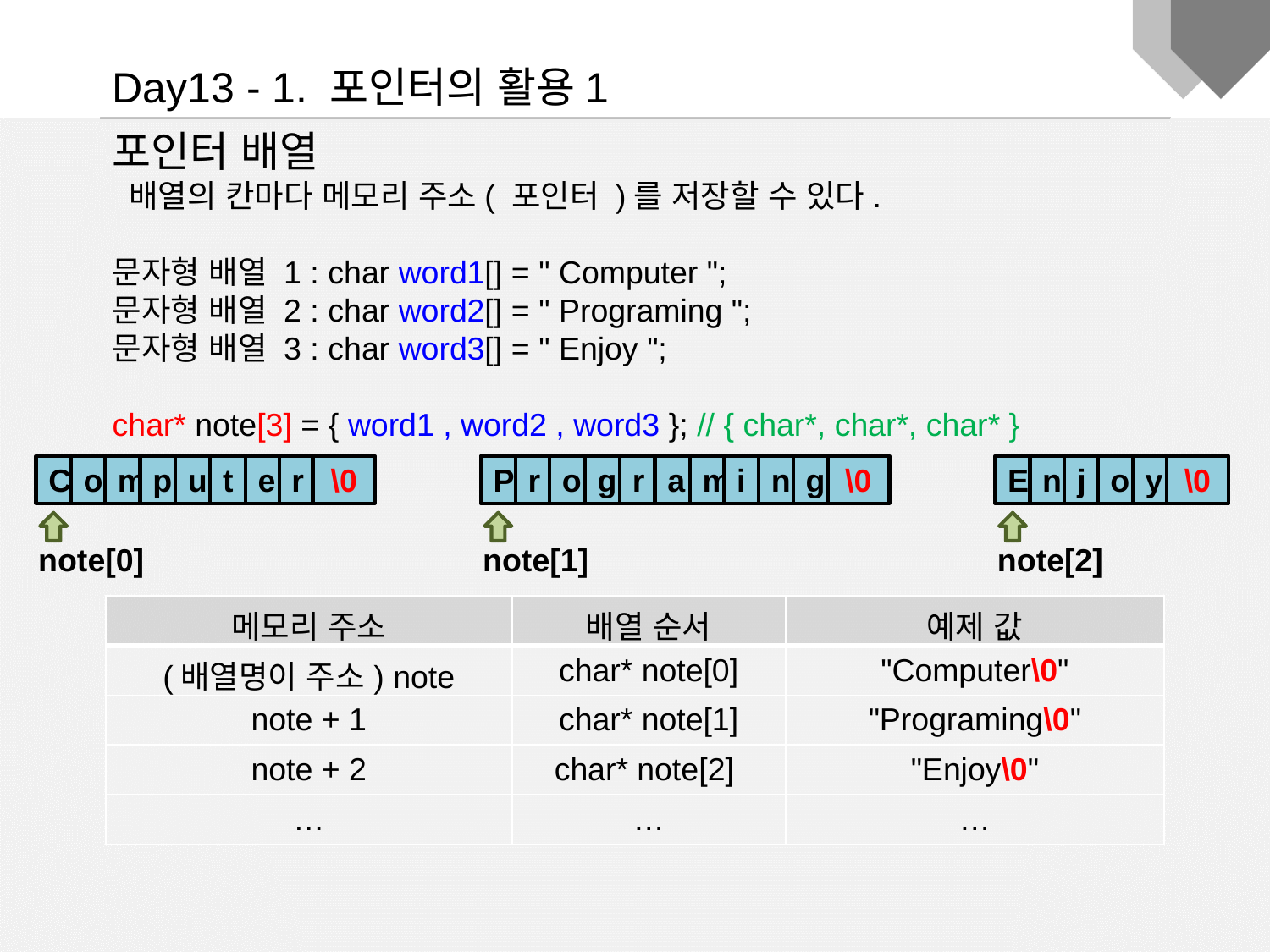

Day13 - 1. 포인터의 활용1
포인터 배열
 배열의 칸마다 메모리 주소( 포인터 )를 저장할 수 있다.

문자형 배열 1 : char word1[] = " Computer ";
문자형 배열 2 : char word2[] = " Programing ";
문자형 배열 3 : char word3[] = " Enjoy ";

char* note[3] = { word1 , word2 , word3 }; // { char*, char*, char* }
C
o
m
p
u
t
e
r
\0

note[0]
P
r
o
g
r
a
m
i
n
g
\0

note[1]
E
n
j
o
y
\0

note[2]
| 메모리 주소 | 배열 순서 | 예제 값 |
| --- | --- | --- |
| (배열명이 주소) note | char\* note[0] | "Computer\0" |
| note + 1 | char\* note[1] | "Programing\0" |
| note + 2 | char\* note[2] | "Enjoy\0" |
| … | … | … |